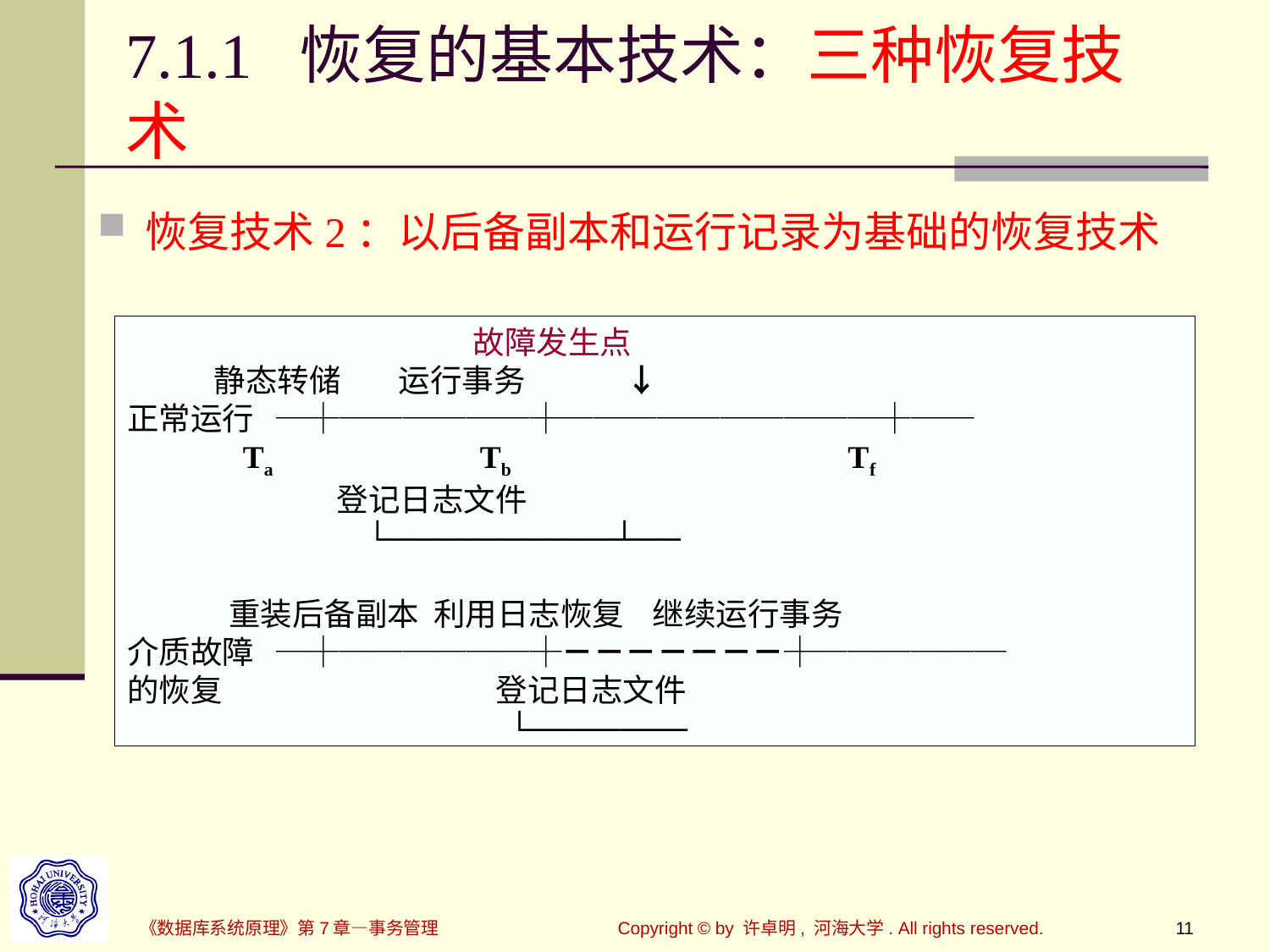

# 7.1.1  恢复的基本技术：三种恢复技术
恢复技术2：以后备副本和运行记录为基础的恢复技术

                                               故障发生点
           静态转储        运行事务              ↓
正常运行   ─┼──────┼──────────┼──
             Ta               　 　Tb                                          Tf
                            登记日志文件
                           └──────────┴──

             重装后备副本  利用日志恢复    继续运行事务
介质故障   ─┼──────┼－－－－－－－┼──────
的恢复                                      登记日志文件
                                           └───────
《数据库系统原理》第7章—事务管理
Copyright © by 许卓明, 河海大学. All rights reserved.
11